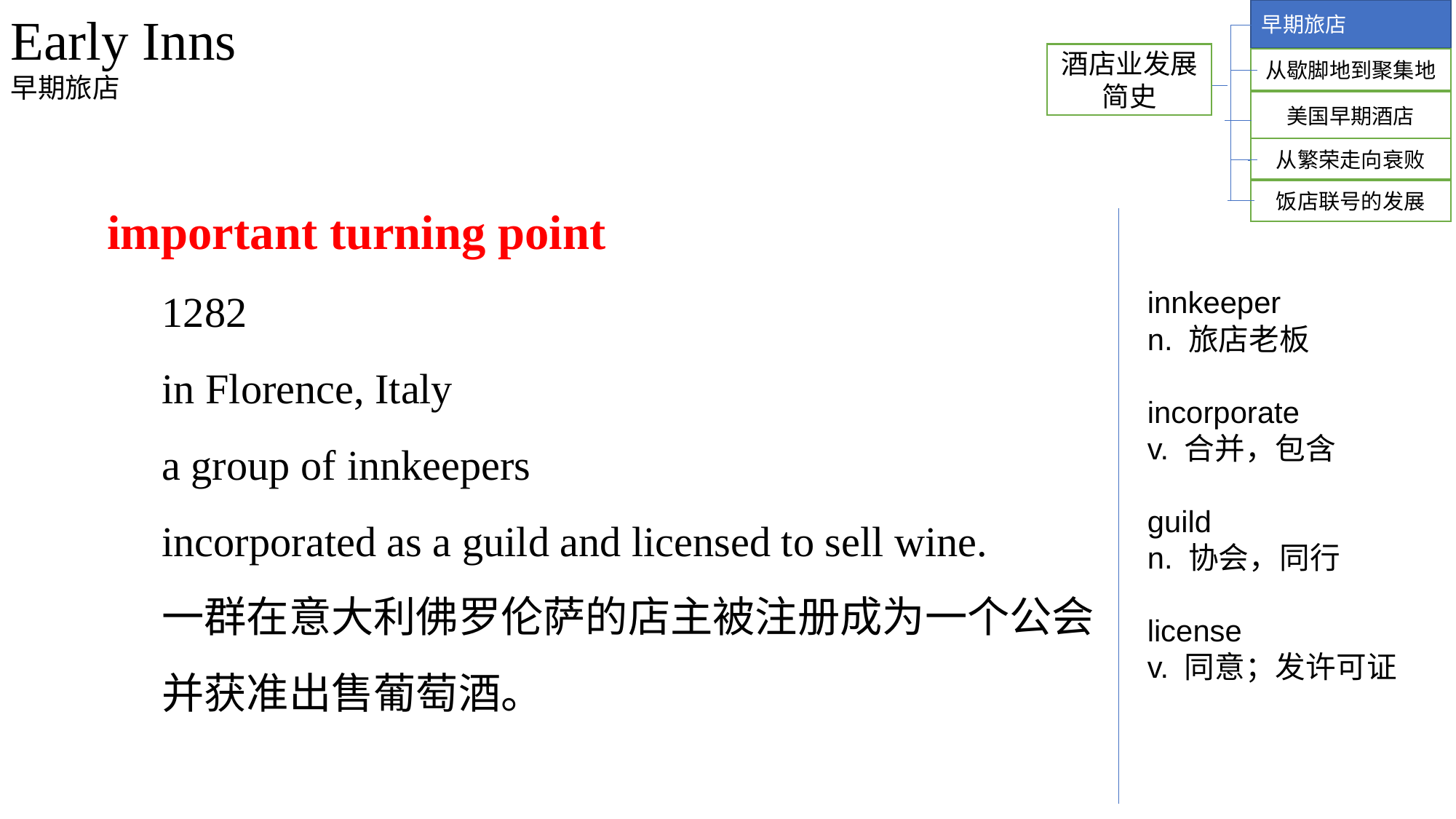

Early Inns
早期旅店
早期旅店
酒店业发展简史
从歇脚地到聚集地
美国早期酒店
从繁荣走向衰败
important turning point
1282
in Florence, Italy
a group of innkeepers
incorporated as a guild and licensed to sell wine.
一群在意大利佛罗伦萨的店主被注册成为一个公会并获准出售葡萄酒。

饭店联号的发展
 innkeeper
 n. 旅店老板

 incorporate
 v. 合并，包含

 guild
 n. 协会，同行

 license
 v. 同意；发许可证